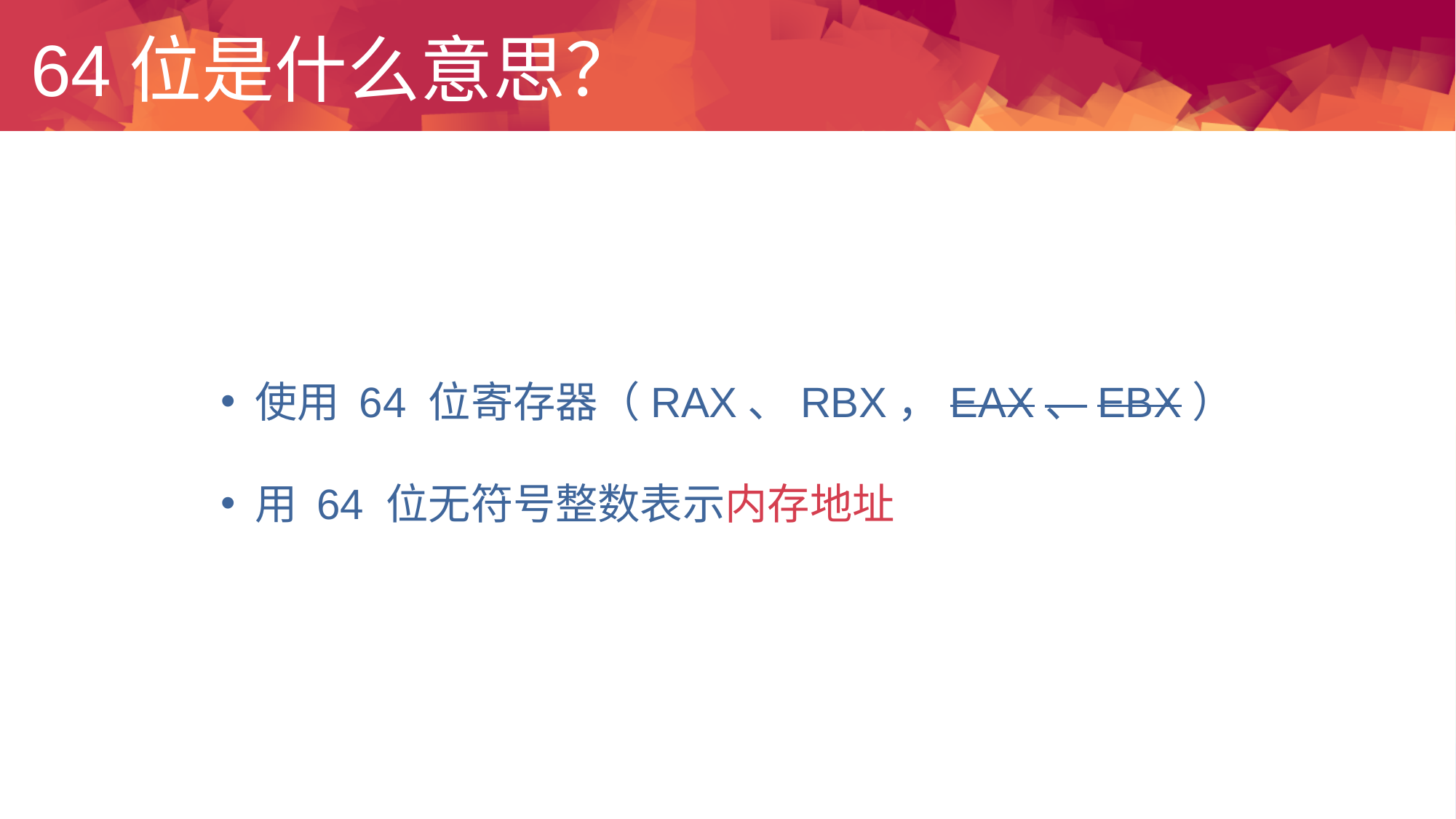

64位是什么意思？

使用 64 位寄存器（RAX、RBX，EAX、EBX）
用 64 位无符号整数表示内存地址